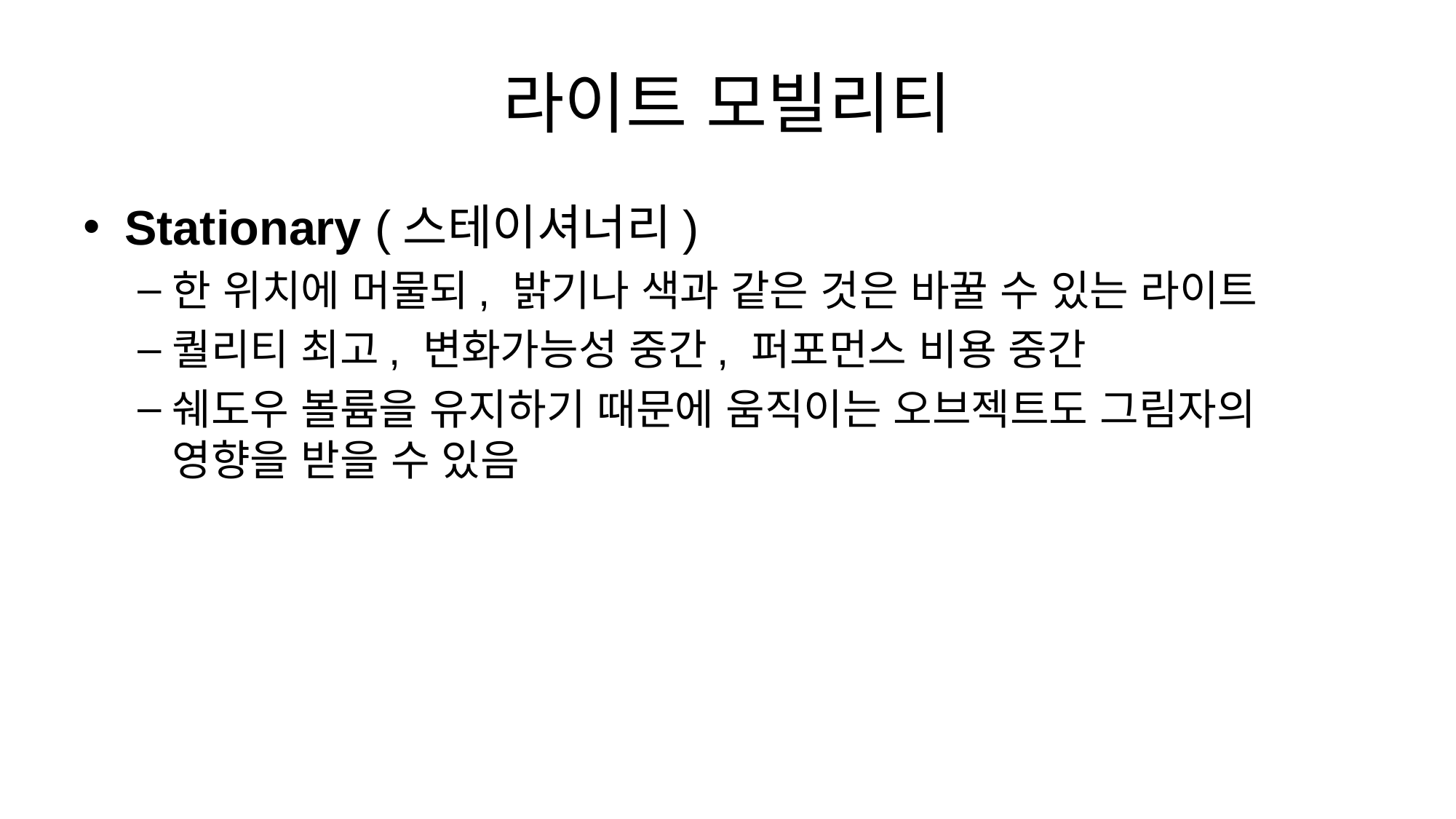

# 라이트 모빌리티
Stationary (스테이셔너리)
한 위치에 머물되, 밝기나 색과 같은 것은 바꿀 수 있는 라이트
퀄리티 최고, 변화가능성 중간, 퍼포먼스 비용 중간
쉐도우 볼륨을 유지하기 때문에 움직이는 오브젝트도 그림자의 영향을 받을 수 있음